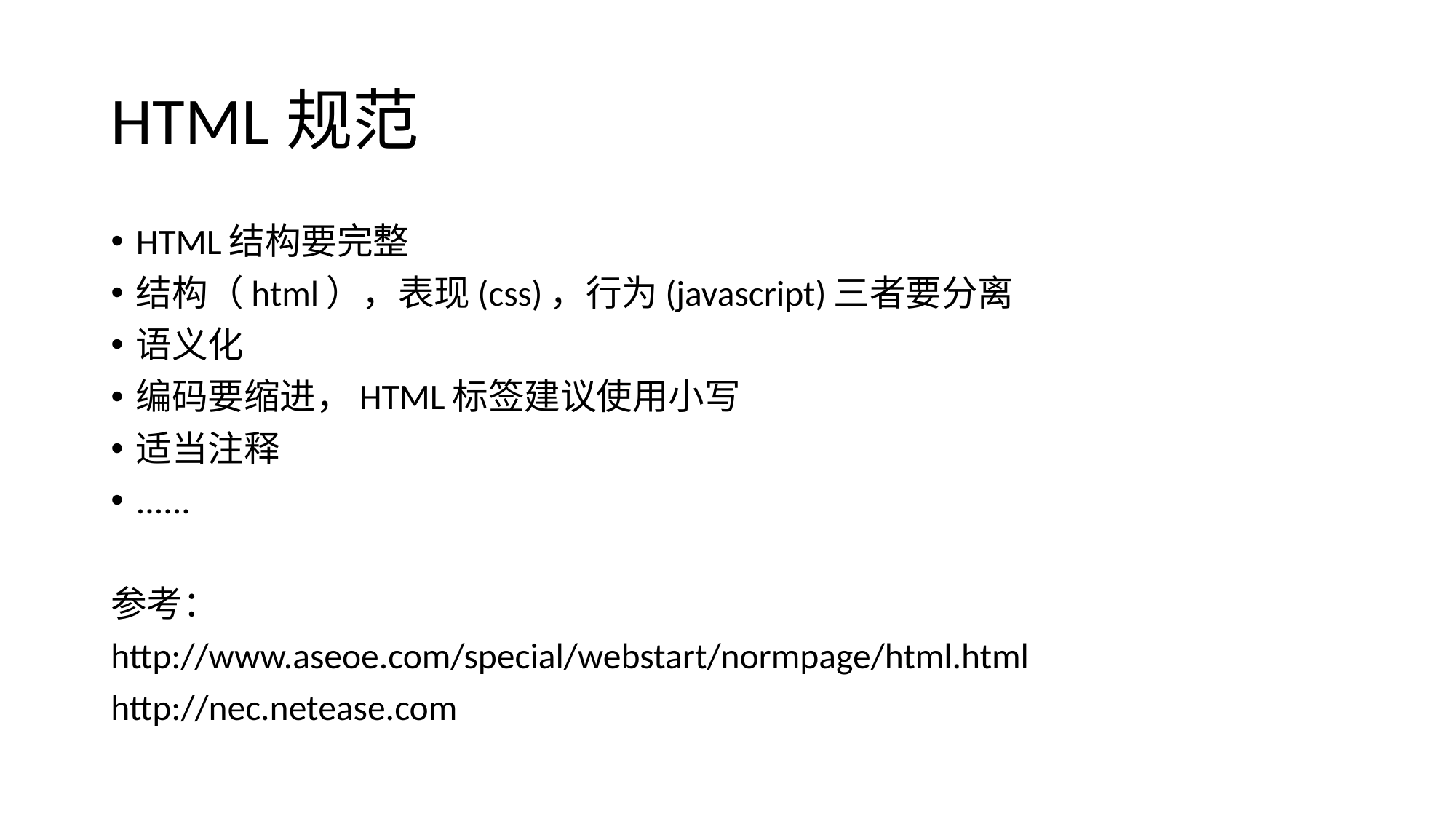

# HTML规范
HTML结构要完整
结构（html），表现(css)，行为(javascript)三者要分离
语义化
编码要缩进，HTML标签建议使用小写
适当注释
......

参考：
http://www.aseoe.com/special/webstart/normpage/html.html
http://nec.netease.com